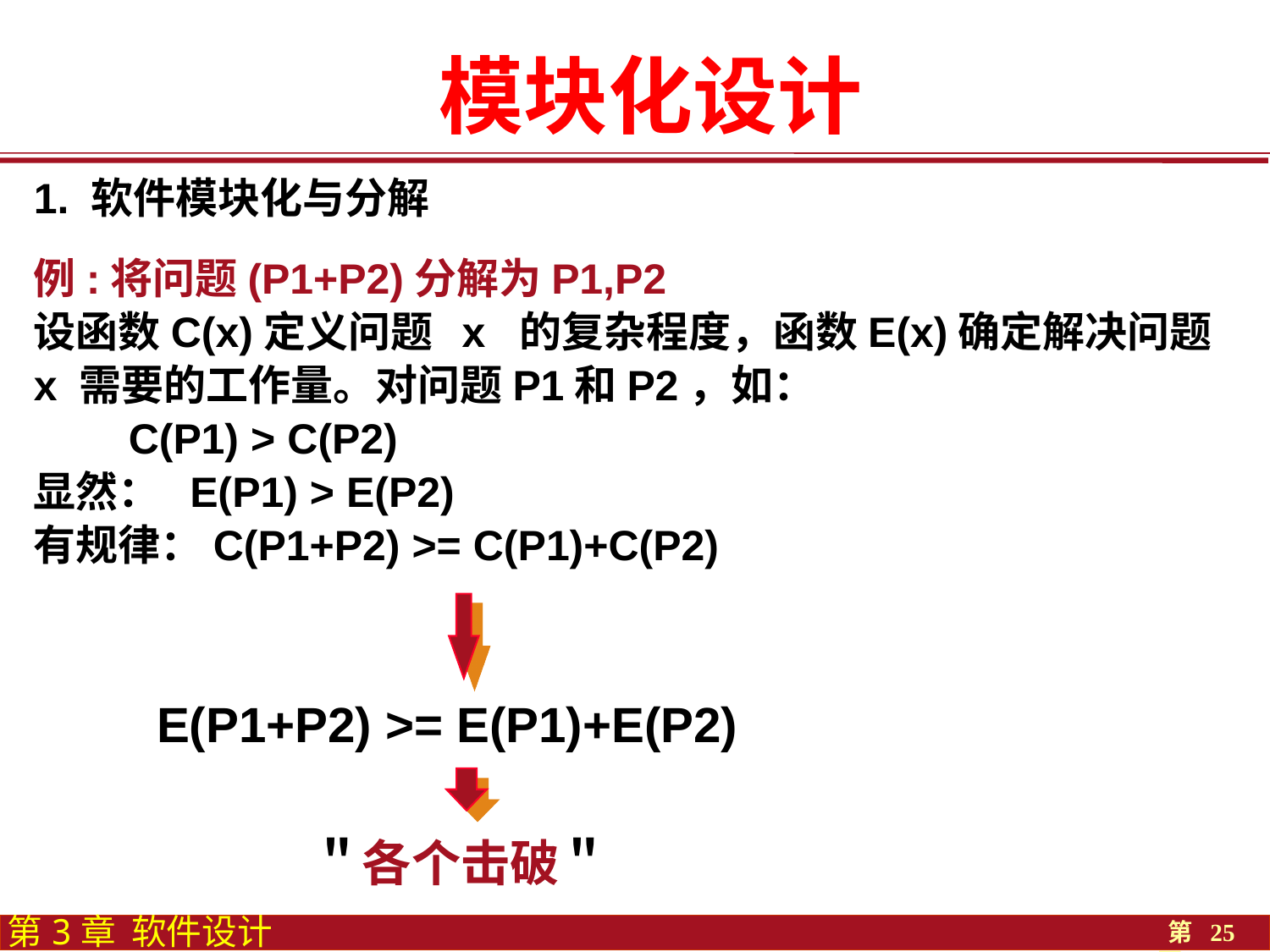

模块化设计
# 1. 软件模块化与分解
例:将问题(P1+P2)分解为P1,P2
设函数C(x)定义问题  x  的复杂程度，函数E(x)确定解决问题  x 需要的工作量。对问题P1和P2，如：
        C(P1) > C(P2)
显然：  E(P1) > E(P2)
有规律：C(P1+P2) >= C(P1)+C(P2)

E(P1+P2) >= E(P1)+E(P2)

＂各个击破＂